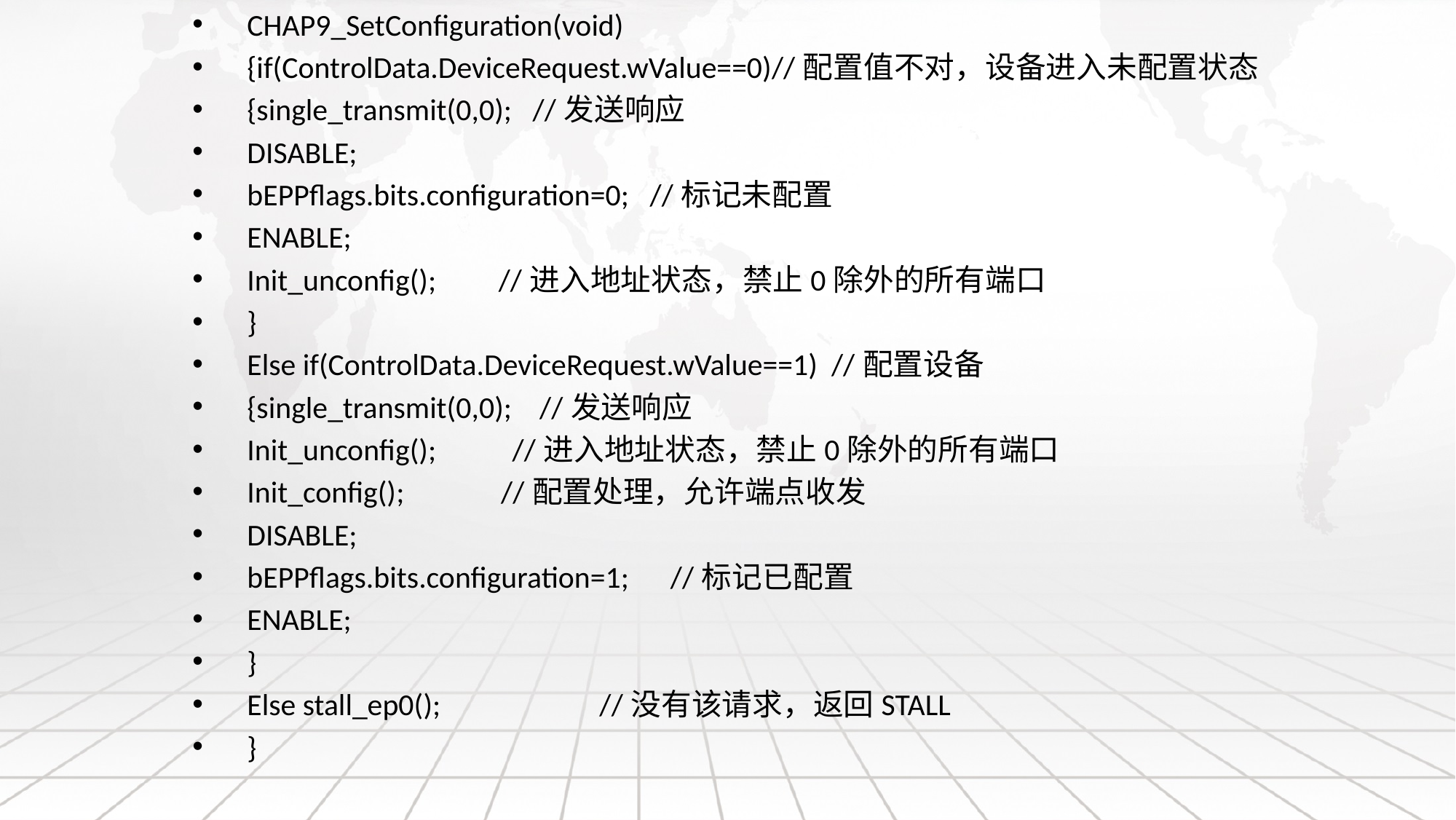

CHAP9_SetConfiguration(void)
{if(ControlData.DeviceRequest.wValue==0)//配置值不对，设备进入未配置状态
{single_transmit(0,0);   //发送响应
DISABLE;
bEPPflags.bits.configuration=0;   //标记未配置
ENABLE;
Init_unconfig();         //进入地址状态，禁止0除外的所有端口
}
Else if(ControlData.DeviceRequest.wValue==1)  //配置设备
{single_transmit(0,0);    //发送响应
Init_unconfig();           //进入地址状态，禁止0除外的所有端口
Init_config();              //配置处理，允许端点收发
DISABLE;
bEPPflags.bits.configuration=1;      //标记已配置
ENABLE;
}
Else stall_ep0();                       //没有该请求，返回STALL
}